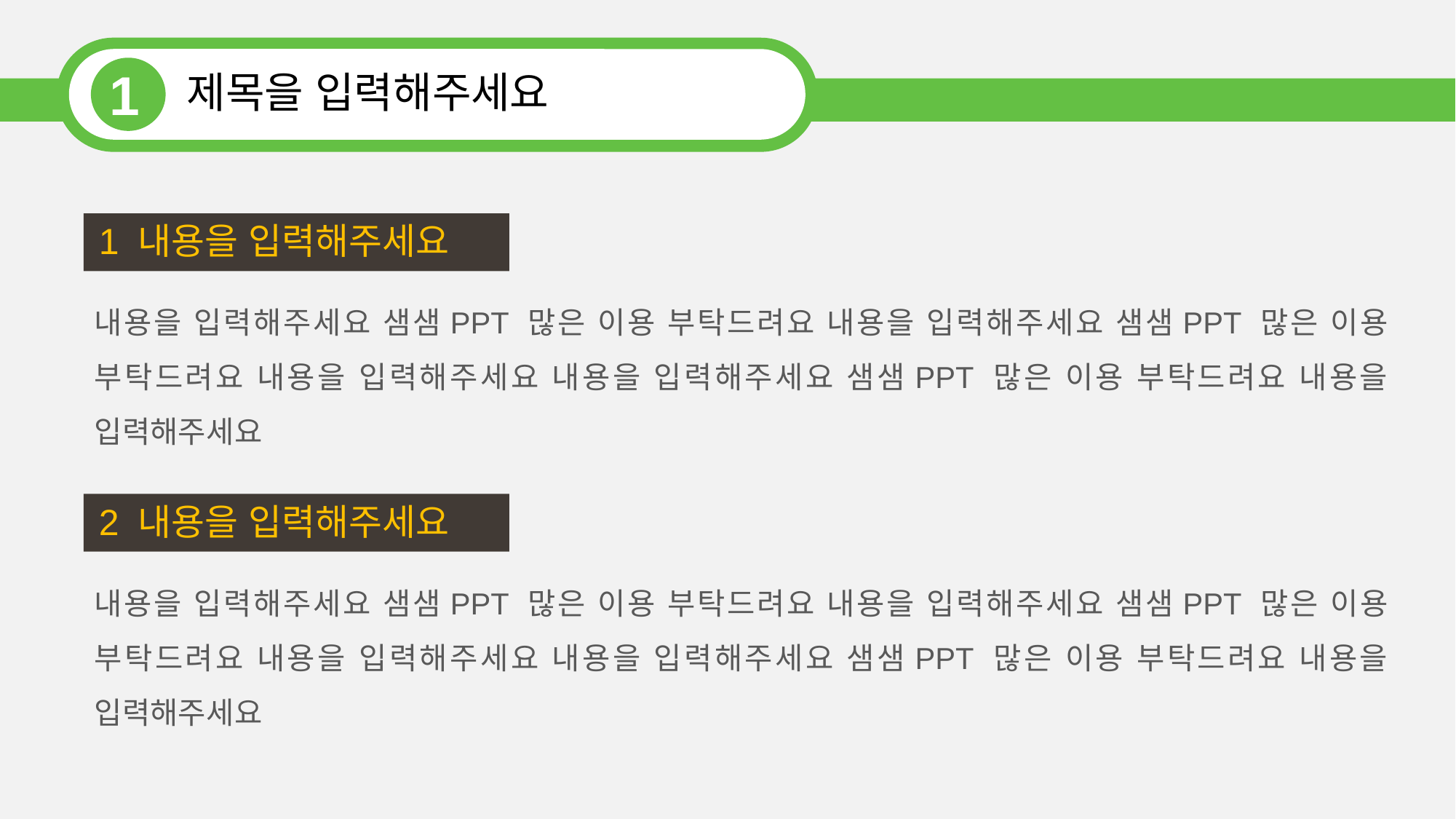

1

제목을 입력해주세요

 1 내용을 입력해주세요

내용을 입력해주세요 샘샘PPT 많은 이용 부탁드려요 내용을 입력해주세요 샘샘PPT 많은 이용 부탁드려요 내용을 입력해주세요 내용을 입력해주세요 샘샘PPT 많은 이용 부탁드려요 내용을 입력해주세요
 2 내용을 입력해주세요

내용을 입력해주세요 샘샘PPT 많은 이용 부탁드려요 내용을 입력해주세요 샘샘PPT 많은 이용 부탁드려요 내용을 입력해주세요 내용을 입력해주세요 샘샘PPT 많은 이용 부탁드려요 내용을 입력해주세요